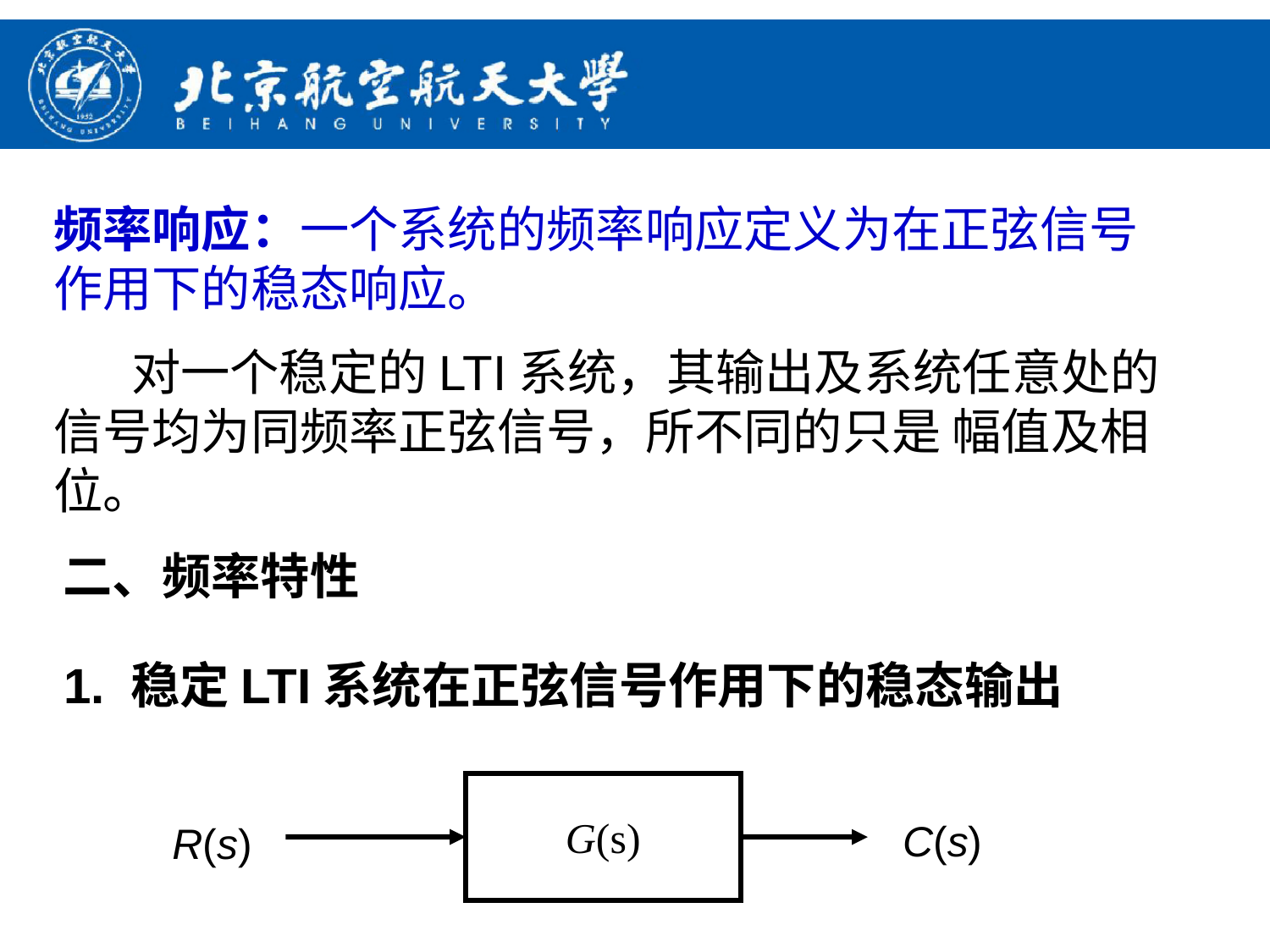

频率响应：一个系统的频率响应定义为在正弦信号作用下的稳态响应。
      对一个稳定的LTI系统，其输出及系统任意处的信号均为同频率正弦信号，所不同的只是 幅值及相位。
二、频率特性
1. 稳定LTI系统在正弦信号作用下的稳态输出
G(s)
C(s)
R(s)